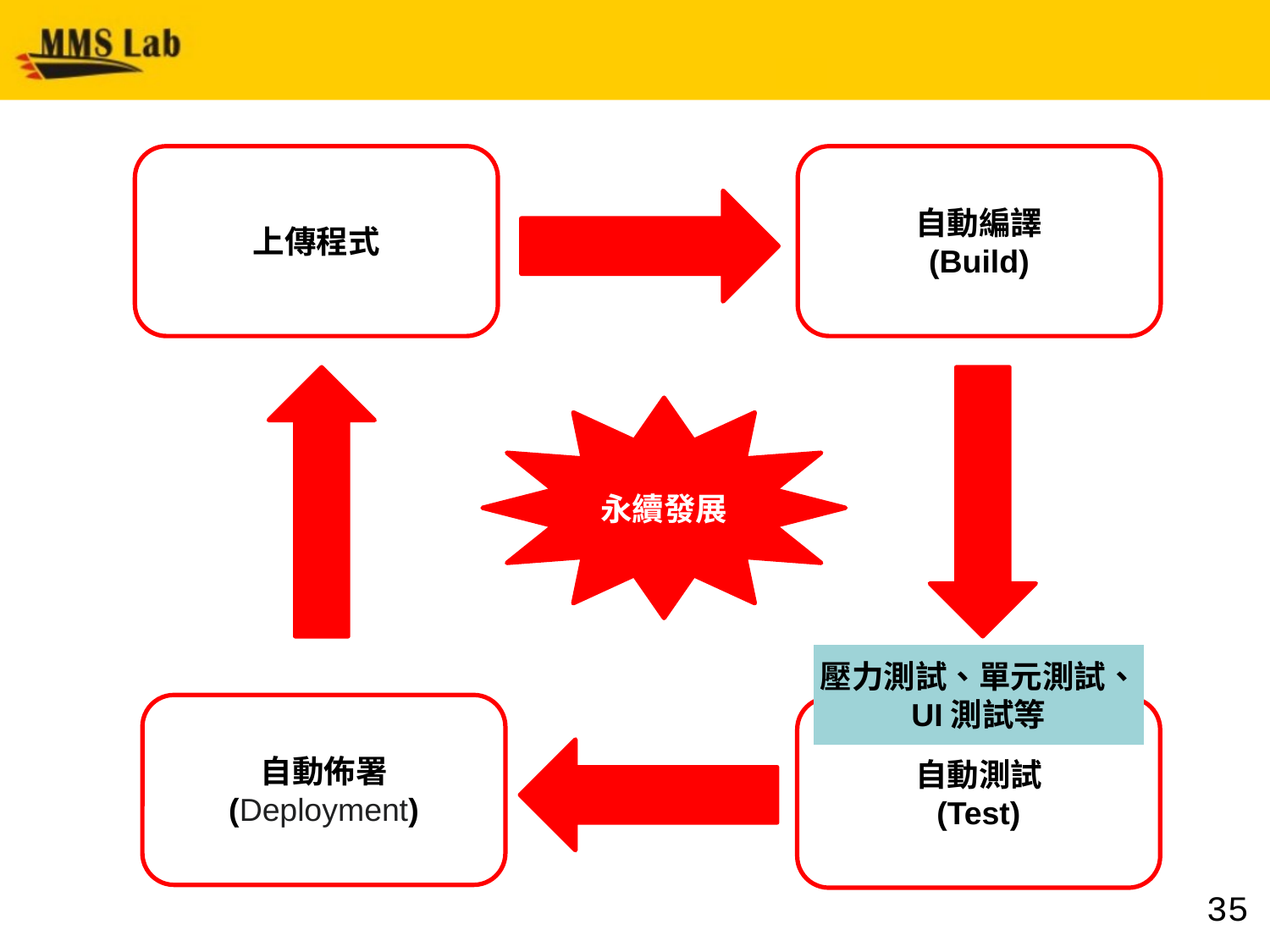

#

上傳程式
自動編譯
(Build)

永續發展

自動佈署
(Deployment)
自動測試
(Test)

壓力測試、單元測試、
UI測試等
35